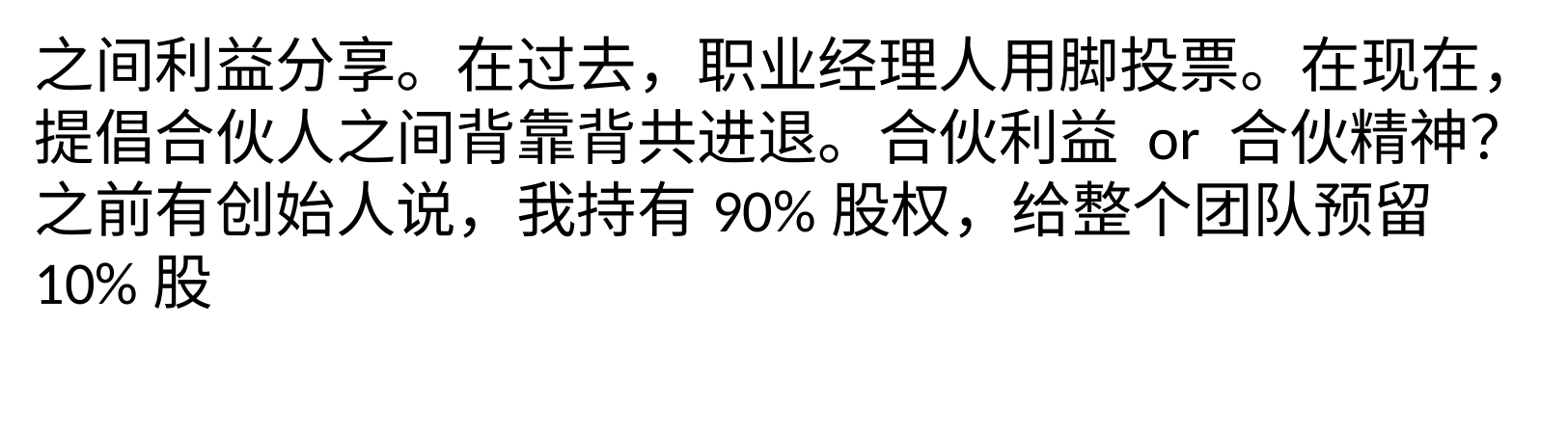

之间利益分享。在过去，职业经理人用脚投票。在现在，提倡合伙人之间背靠背共进退。合伙利益 or 合伙精神？之前有创始人说，我持有90%股权，给整个团队预留10%股